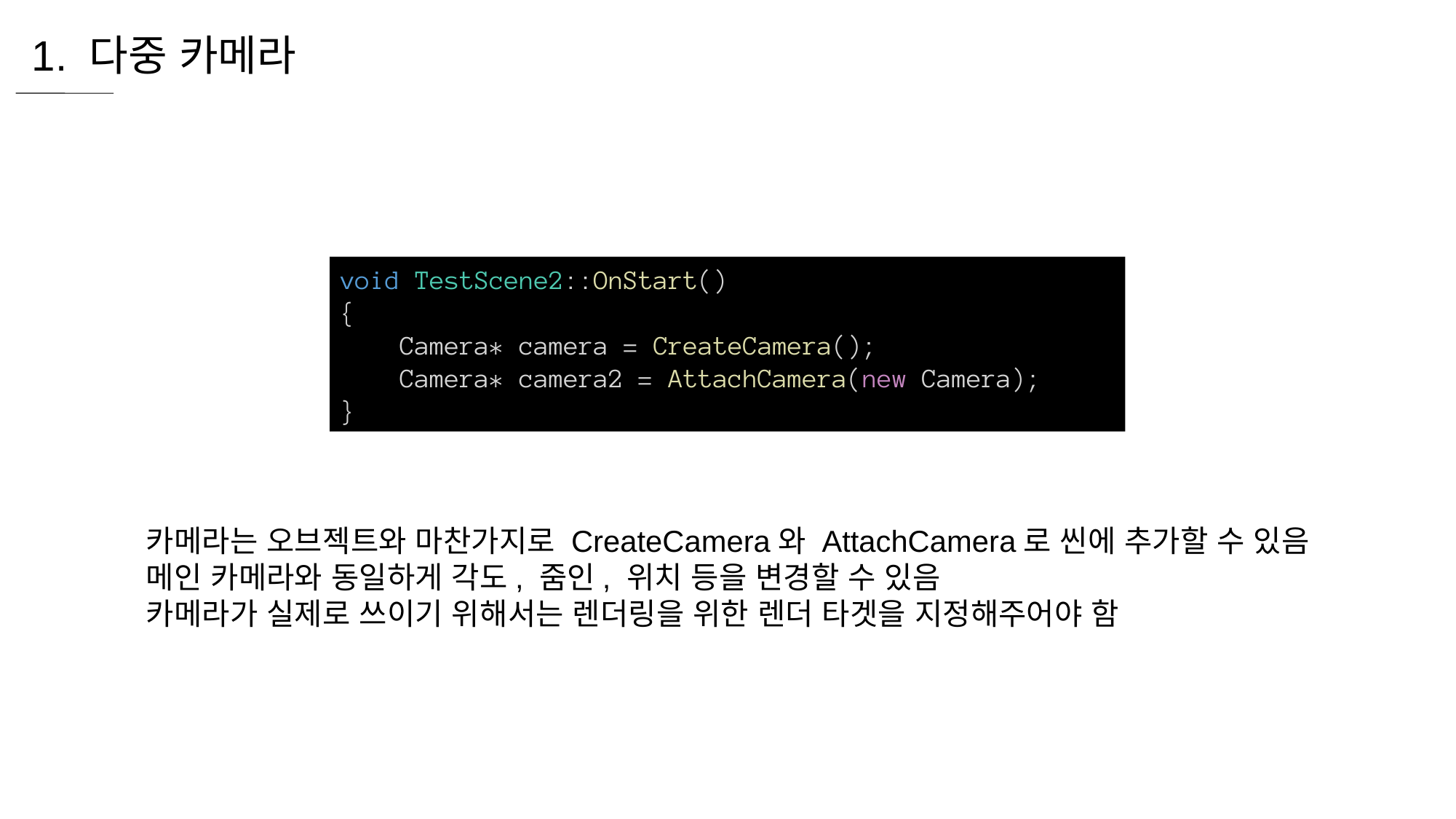

1. 다중 카메라
void TestScene2::OnStart()
{
    Camera* camera = CreateCamera();
    Camera* camera2 = AttachCamera(new Camera);
}
카메라는 오브젝트와 마찬가지로 CreateCamera와 AttachCamera로 씬에 추가할 수 있음
메인 카메라와 동일하게 각도, 줌인, 위치 등을 변경할 수 있음
카메라가 실제로 쓰이기 위해서는 렌더링을 위한 렌더 타겟을 지정해주어야 함